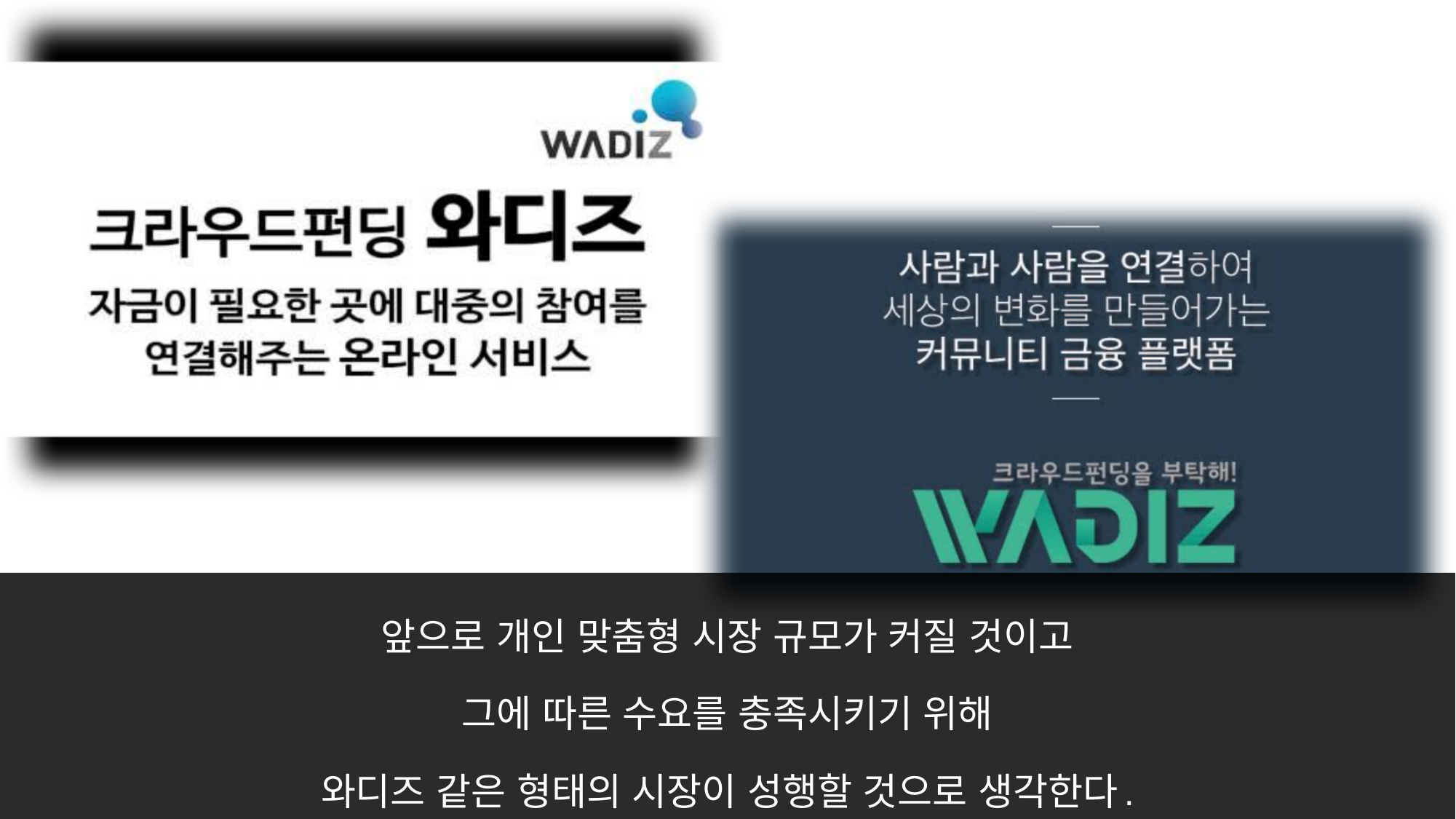

앞으로 개인 맞춤형 시장 규모가 커질 것이고
그에 따른 수요를 충족시키기 위해
와디즈 같은 형태의 시장이 성행할 것으로 생각한다.